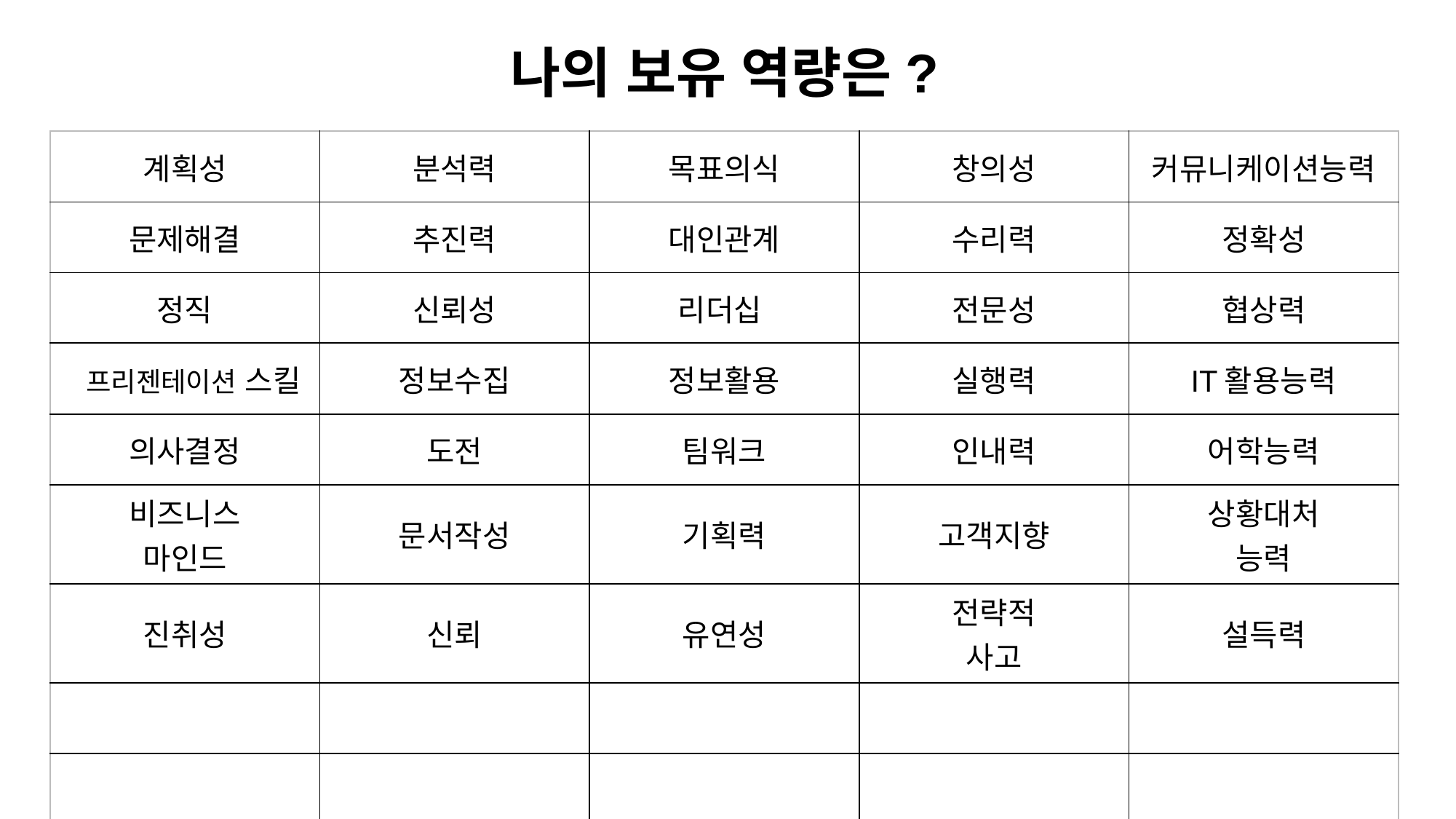

나의 보유 역량은?
| 계획성 | 분석력 | 목표의식 | 창의성 | 커뮤니케이션능력 |
| --- | --- | --- | --- | --- |
| 문제해결 | 추진력 | 대인관계 | 수리력 | 정확성 |
| 정직 | 신뢰성 | 리더십 | 전문성 | 협상력 |
| 프리젠테이션 스킬 | 정보수집 | 정보활용 | 실행력 | IT활용능력 |
| 의사결정 | 도전 | 팀워크 | 인내력 | 어학능력 |
| 비즈니스 마인드 | 문서작성 | 기획력 | 고객지향 | 상황대처 능력 |
| 진취성 | 신뢰 | 유연성 | 전략적 사고 | 설득력 |
|  |  |  |  |  |
|  |  |  |  |  |